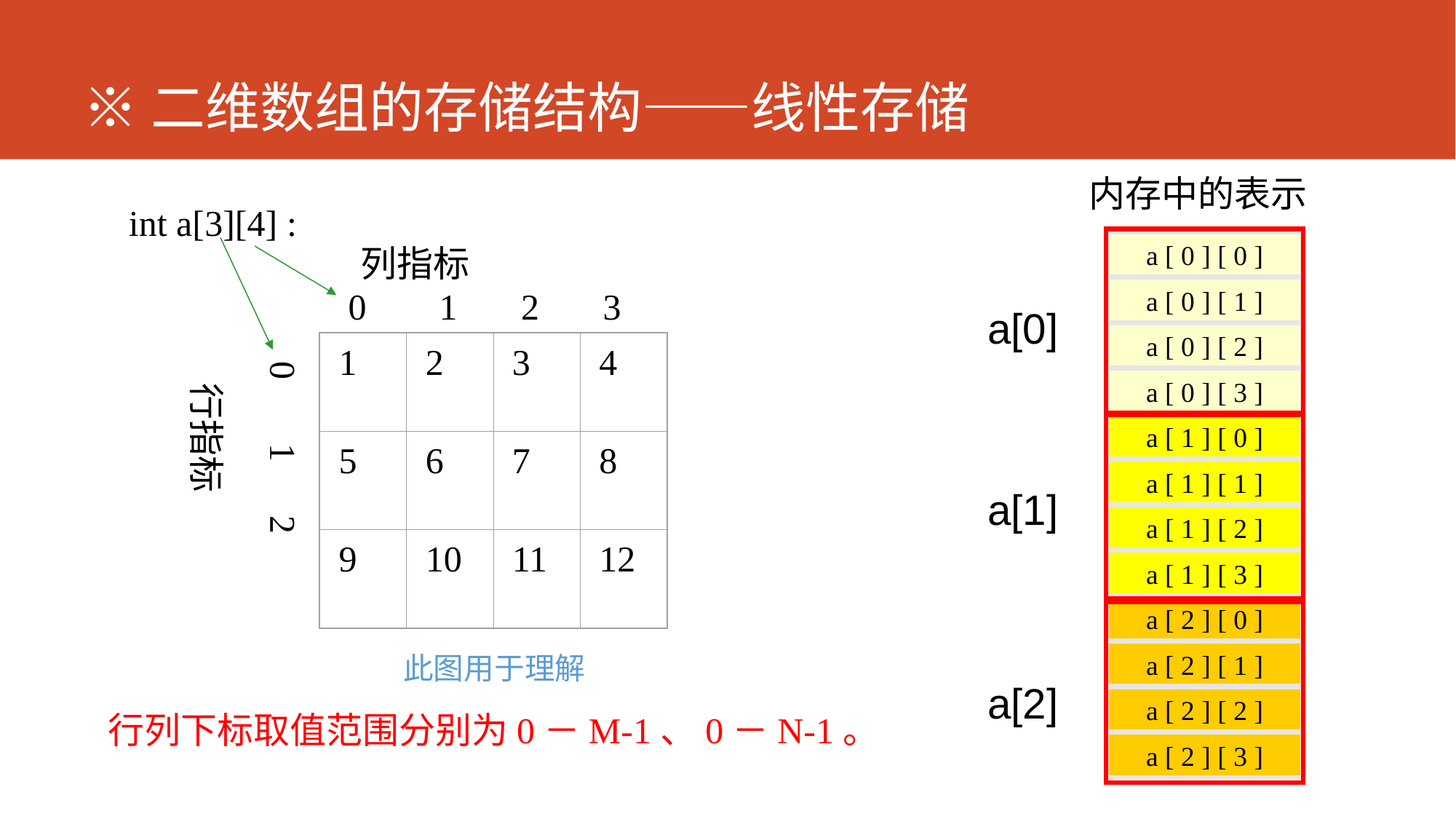

# ※二维数组的存储结构——线性存储
内存中的表示
 int a[3][4] :

    a [ 0 ] [ 0 ]
    a [ 0 ] [ 1 ]
    a [ 0 ] [ 2 ]
    a [ 0 ] [ 3 ]
列指标

   0        1       2       3
      0       1      2

1

2

3

4

5

6

7

8

9

10

11

12

a[0]
行指标
    a [ 1 ] [ 0 ]
    a [ 1 ] [ 1 ]
    a [ 1 ] [ 2 ]
    a [ 1 ] [ 3 ]

a[1]
    a [ 2 ] [ 0 ]
    a [ 2 ] [ 1 ]
    a [ 2 ] [ 2 ]
    a [ 2 ] [ 3 ]

此图用于理解
a[2]
行列下标取值范围分别为0－M-1、0－N-1。